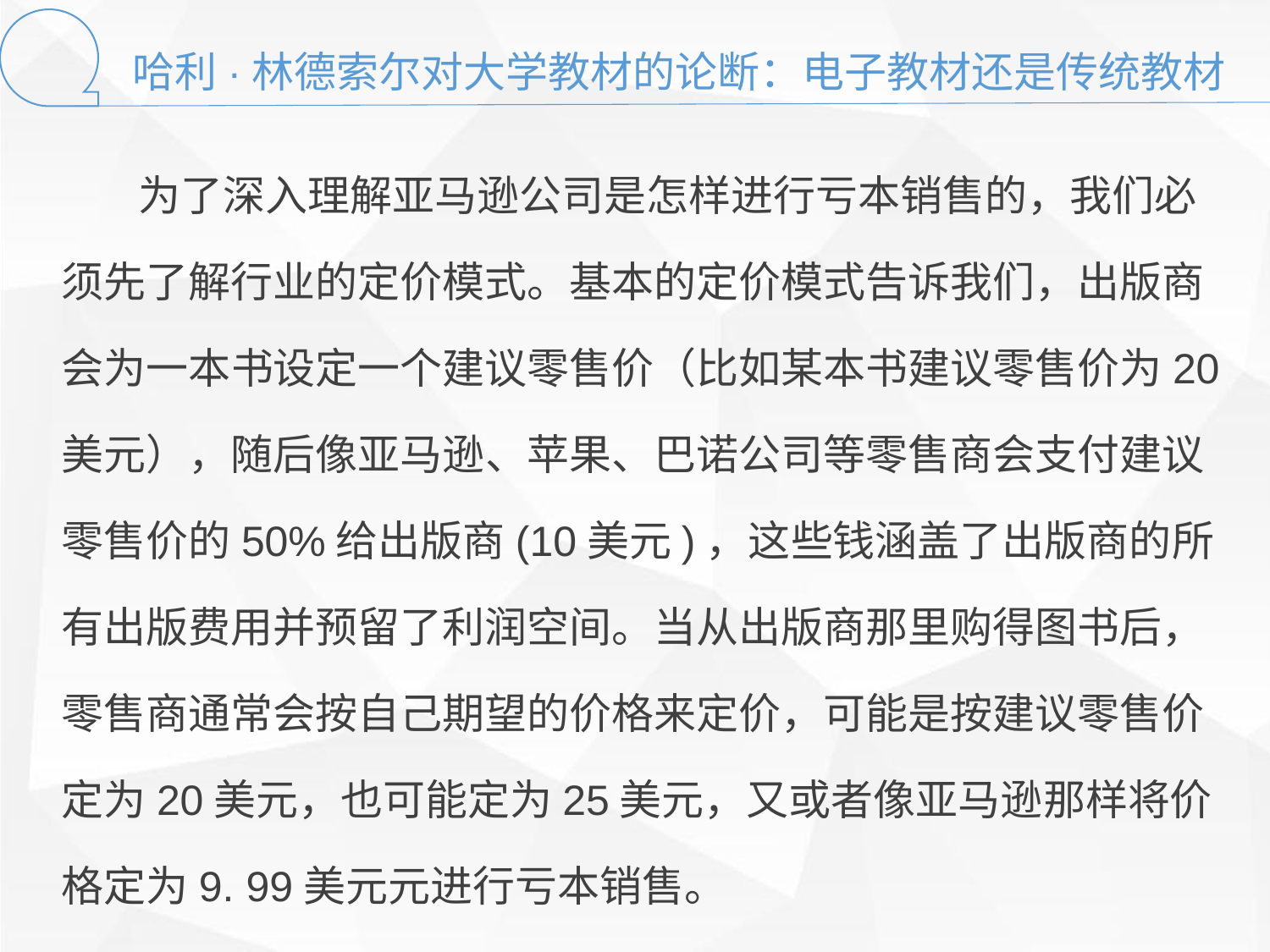

哈利·林德索尔对大学教材的论断：电子教材还是传统教材
       为了深入理解亚马逊公司是怎样进行亏本销售的，我们必须先了解行业的定价模式。基本的定价模式告诉我们，出版商会为一本书设定一个建议零售价（比如某本书建议零售价为20美元），随后像亚马逊、苹果、巴诺公司等零售商会支付建议零售价的50%给出版商(10美元)，这些钱涵盖了出版商的所有出版费用并预留了利润空间。当从出版商那里购得图书后，零售商通常会按自己期望的价格来定价，可能是按建议零售价定为20美元，也可能定为25美元，又或者像亚马逊那样将价格定为9. 99美元元进行亏本销售。